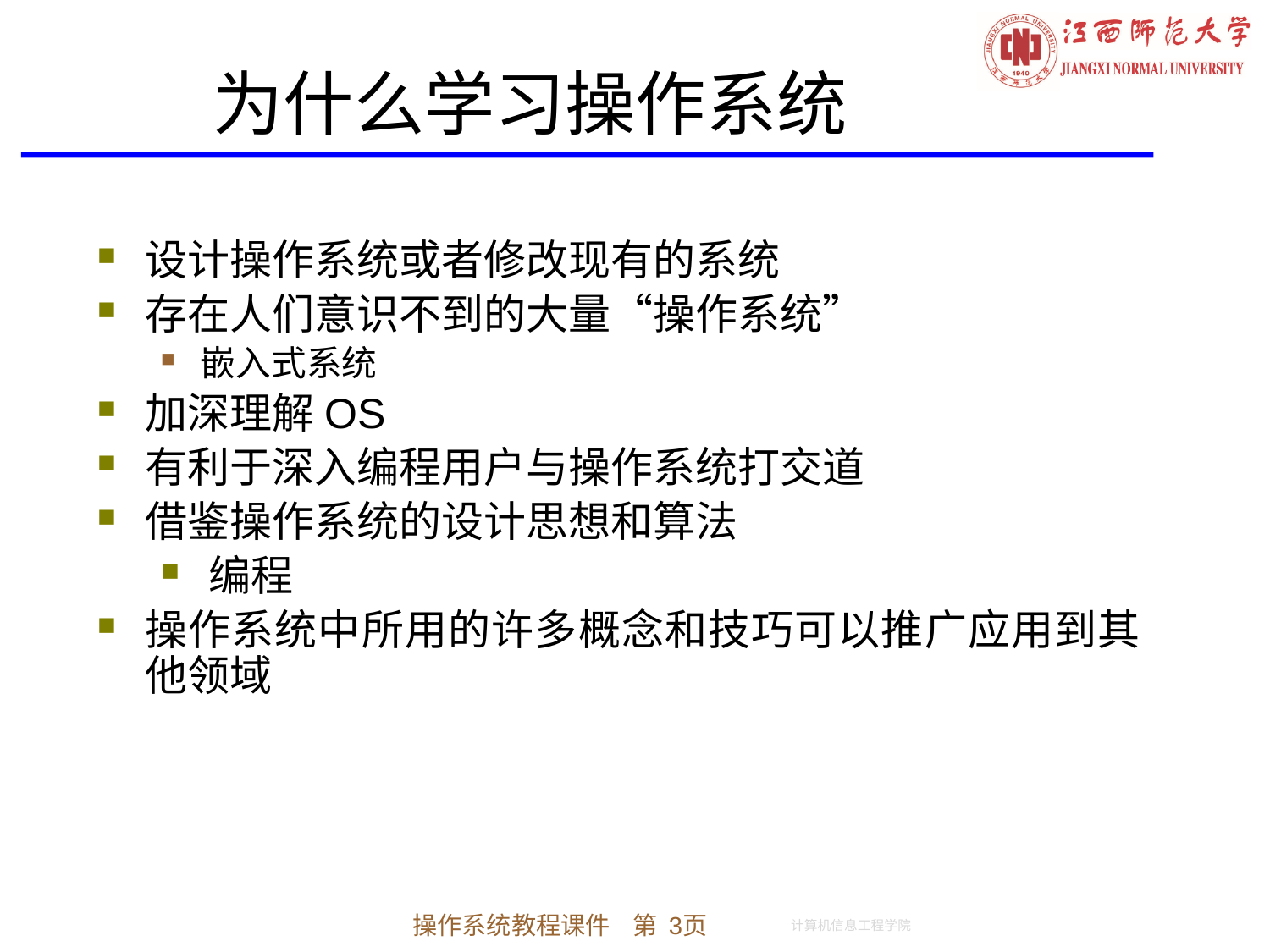

为什么学习操作系统
设计操作系统或者修改现有的系统
存在人们意识不到的大量“操作系统”
嵌入式系统
加深理解OS
有利于深入编程用户与操作系统打交道
借鉴操作系统的设计思想和算法
编程
操作系统中所用的许多概念和技巧可以推广应用到其他领域
操作系统教程课件    第 3页